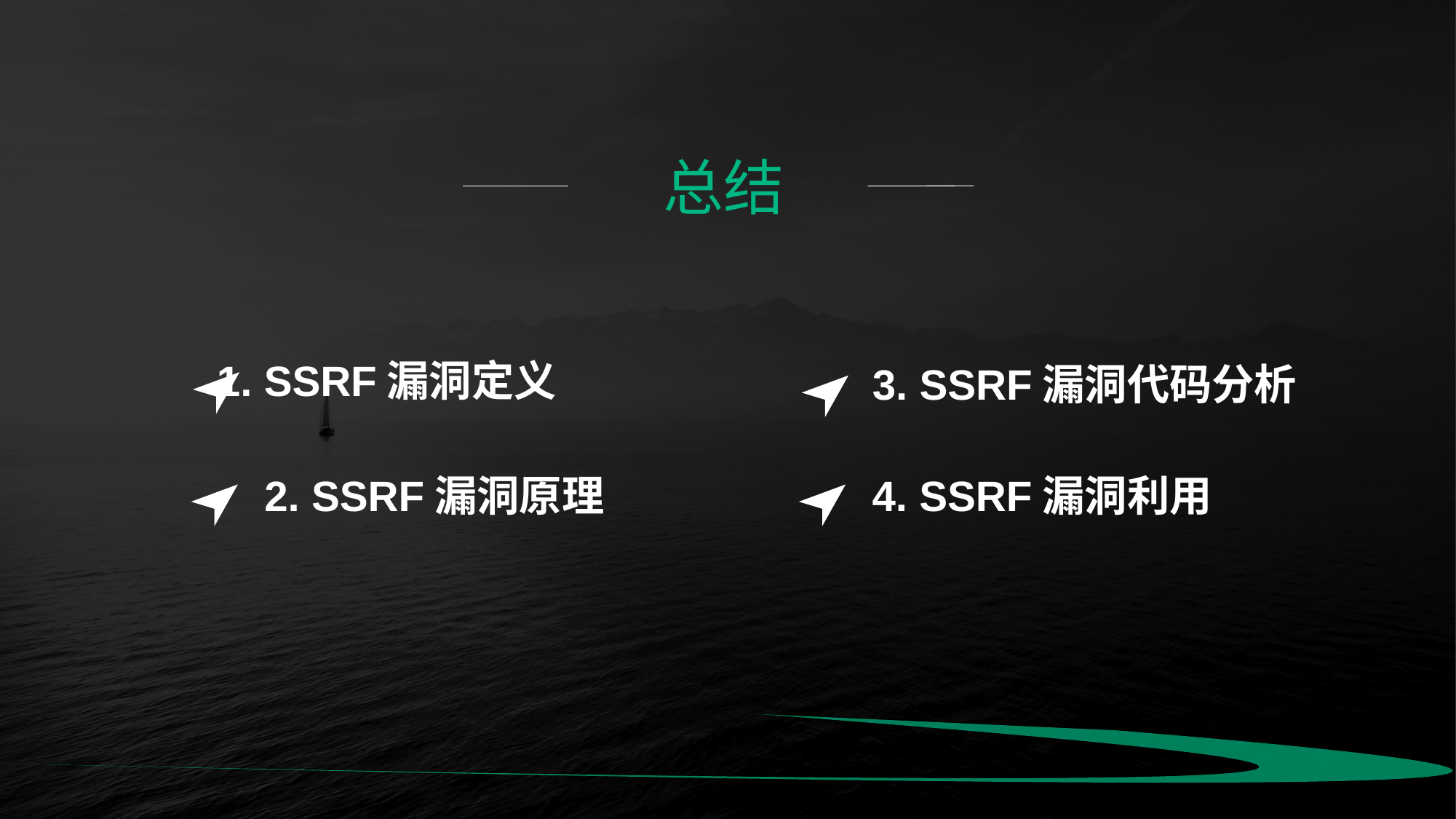

总结
1. SSRF漏洞定义

2. SSRF漏洞原理

3. SSRF漏洞代码分析

4. SSRF漏洞利用